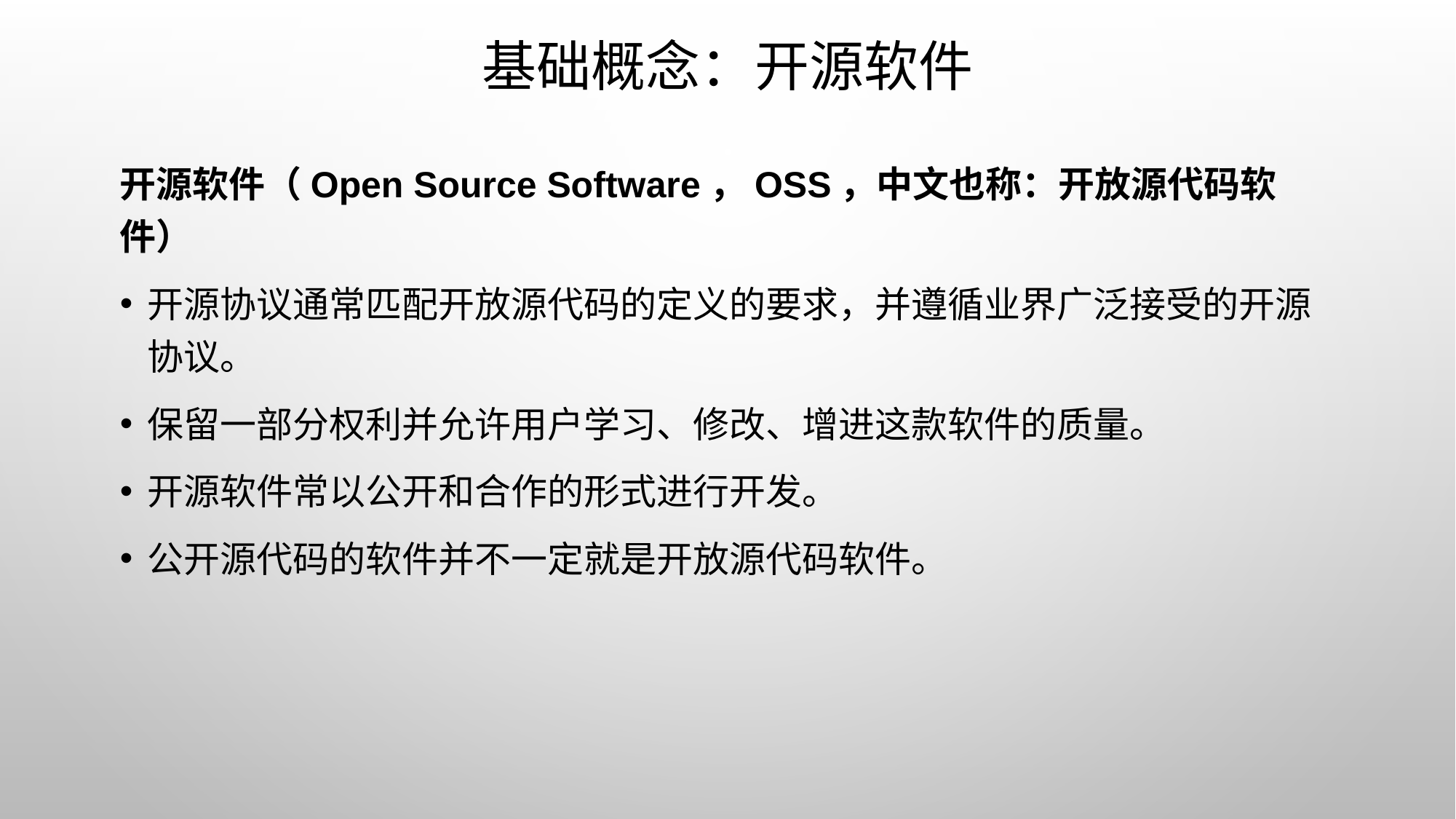

# 基础概念：开源软件
开源软件（Open Source Software，OSS，中文也称：开放源代码软件）
开源协议通常匹配开放源代码的定义的要求，并遵循业界广泛接受的开源协议。
保留一部分权利并允许用户学习、修改、增进这款软件的质量。
开源软件常以公开和合作的形式进行开发。
公开源代码的软件并不一定就是开放源代码软件。